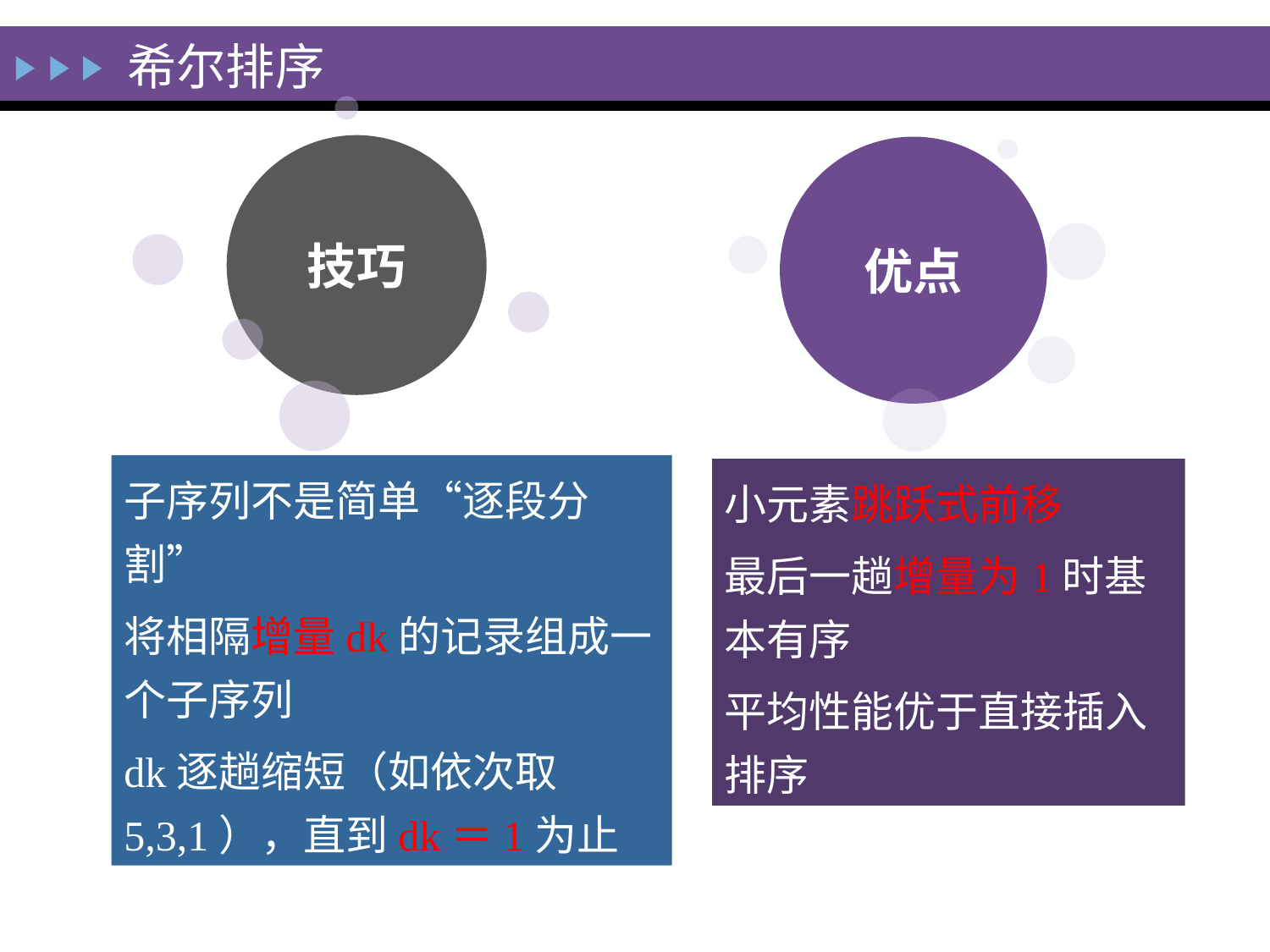

希尔排序

技巧

优点

子序列不是简单“逐段分割”
将相隔增量dk的记录组成一个子序列
dk逐趟缩短（如依次取5,3,1），直到dk＝1为止
小元素跳跃式前移
最后一趟增量为1时基本有序
平均性能优于直接插入排序